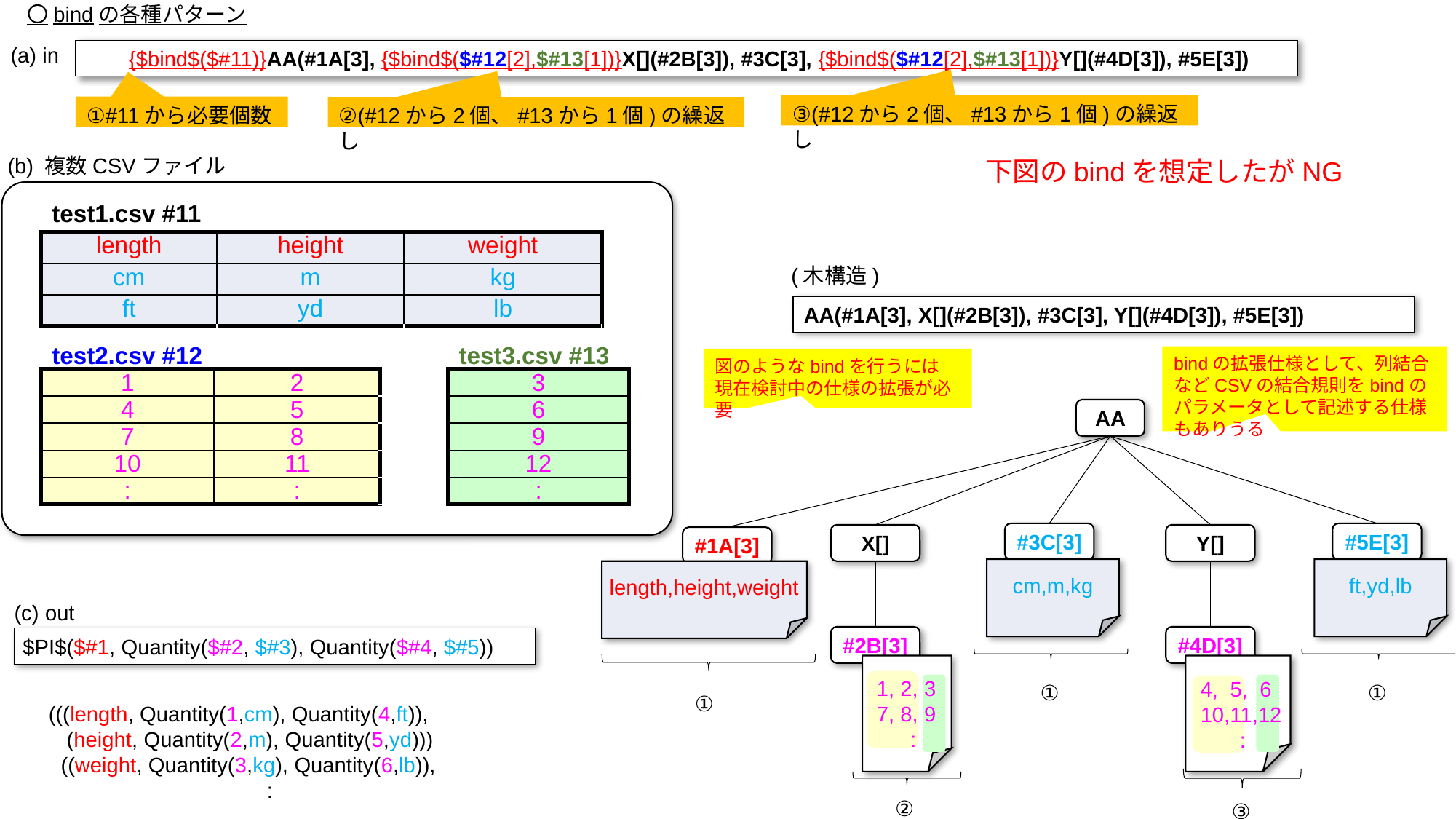

〇bindの各種パターン
(a) in
{$bind$($#11)}AA(#1A[3], {$bind$($#12[2],$#13[1])}X[](#2B[3]), #3C[3], {$bind$($#12[2],$#13[1])}Y[](#4D[3]), #5E[3])
③(#12から2個、#13から1個)の繰返し
①#11から必要個数
②(#12から2個、#13から1個)の繰返し
(b) 複数CSVファイル
下図のbindを想定したがNG

| test1.csv #11 |  |  |
| --- | --- | --- |
| length | height | weight |
| cm | m | kg |
| ft | yd | lb |
|  |  |  |
(木構造)
AA(#1A[3], X[](#2B[3]), #3C[3], Y[](#4D[3]), #5E[3])
| test2.csv #12 |  |  | test3.csv #13 |
| --- | --- | --- | --- |
| 1 | 2 |  | 3 |
| 4 | 5 |  | 6 |
| 7 | 8 |  | 9 |
| 10 | 11 |  | 12 |
| : | : |  | : |
bindの拡張仕様として、列結合などCSVの結合規則をbindのパラメータとして記述する仕様もありうる
図のようなbindを行うには
現在検討中の仕様の拡張が必要
AA
#3C[3]
#5E[3]
X[]
Y[]
#1A[3]

cm,m,kg

ft,yd,lb

length,height,weight

(c) out
#2B[3]
#4D[3]
$PI$($#1, Quantity($#2, $#3), Quantity($#4, $#5))

1, 2, 3
7, 8, 9
:

4,  5,  6
10,11,12
:

①
①

①
(((length, Quantity(1,cm), Quantity(4,ft)),
   (height, Quantity(2,m), Quantity(5,yd)))
  ((weight, Quantity(3,kg), Quantity(6,lb)),
		:

②
③